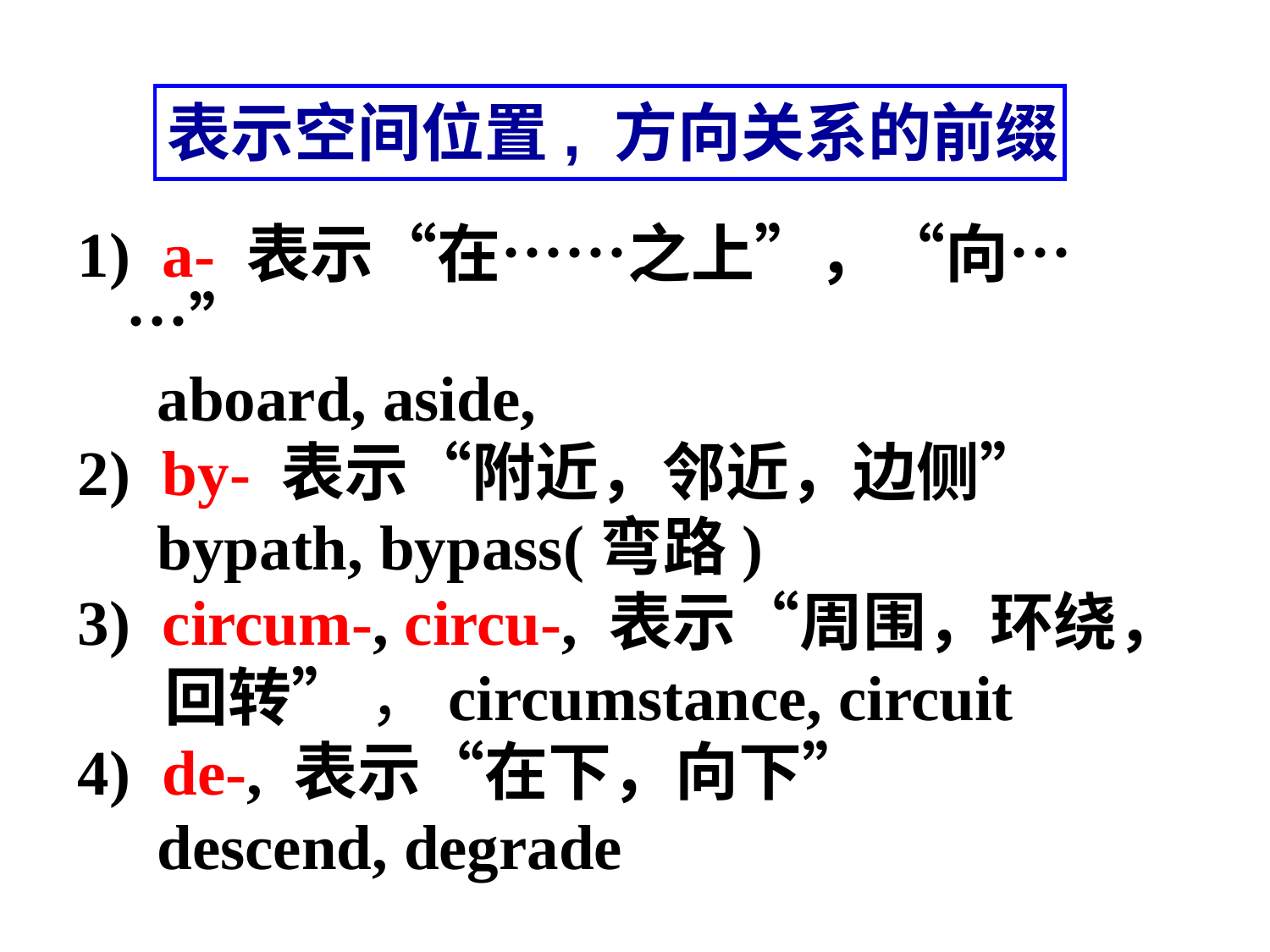

表示空间位置, 方向关系的前缀
1)  a- 表示“在……之上”，“向……”
     aboard, aside,
2)  by- 表示“附近，邻近，边侧”
     bypath, bypass(弯路)
3)  circum-, circu-, 表示“周围，环绕，
     回转” ，circumstance, circuit
4)  de-, 表示“在下，向下”
     descend, degrade